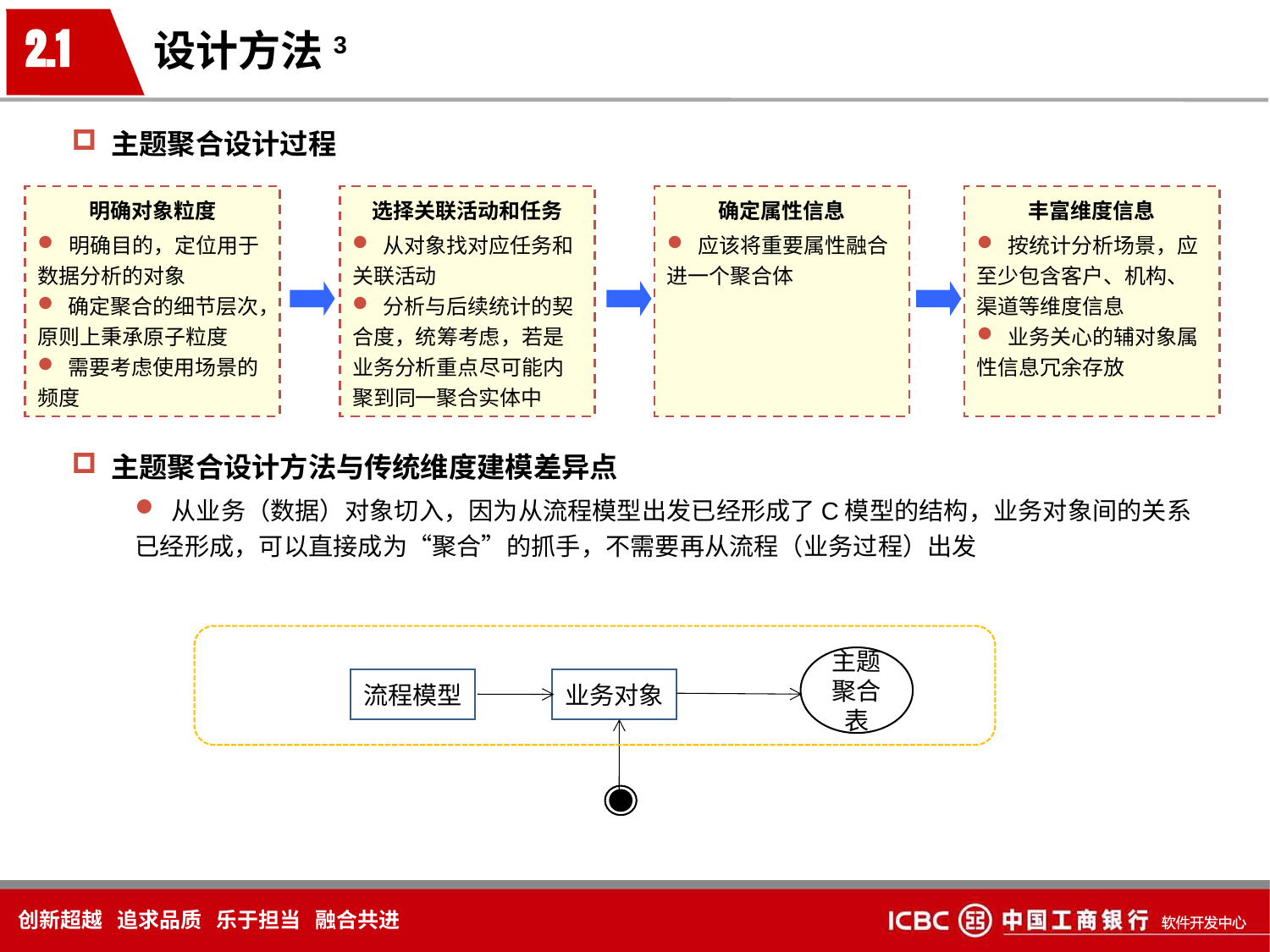

2.1
设计方法3
主题聚合设计过程

主题聚合设计方法与传统维度建模差异点
 从业务（数据）对象切入，因为从流程模型出发已经形成了C模型的结构，业务对象间的关系已经形成，可以直接成为“聚合”的抓手，不需要再从流程（业务过程）出发
明确对象粒度
 明确目的，定位用于数据分析的对象
 确定聚合的细节层次，原则上秉承原子粒度
 需要考虑使用场景的频度
选择关联活动和任务
 从对象找对应任务和关联活动
 分析与后续统计的契合度，统筹考虑，若是业务分析重点尽可能内聚到同一聚合实体中
确定属性信息
 应该将重要属性融合进一个聚合体

丰富维度信息
 按统计分析场景，应至少包含客户、机构、渠道等维度信息
 业务关心的辅对象属性信息冗余存放

主题聚合表
流程模型
业务对象